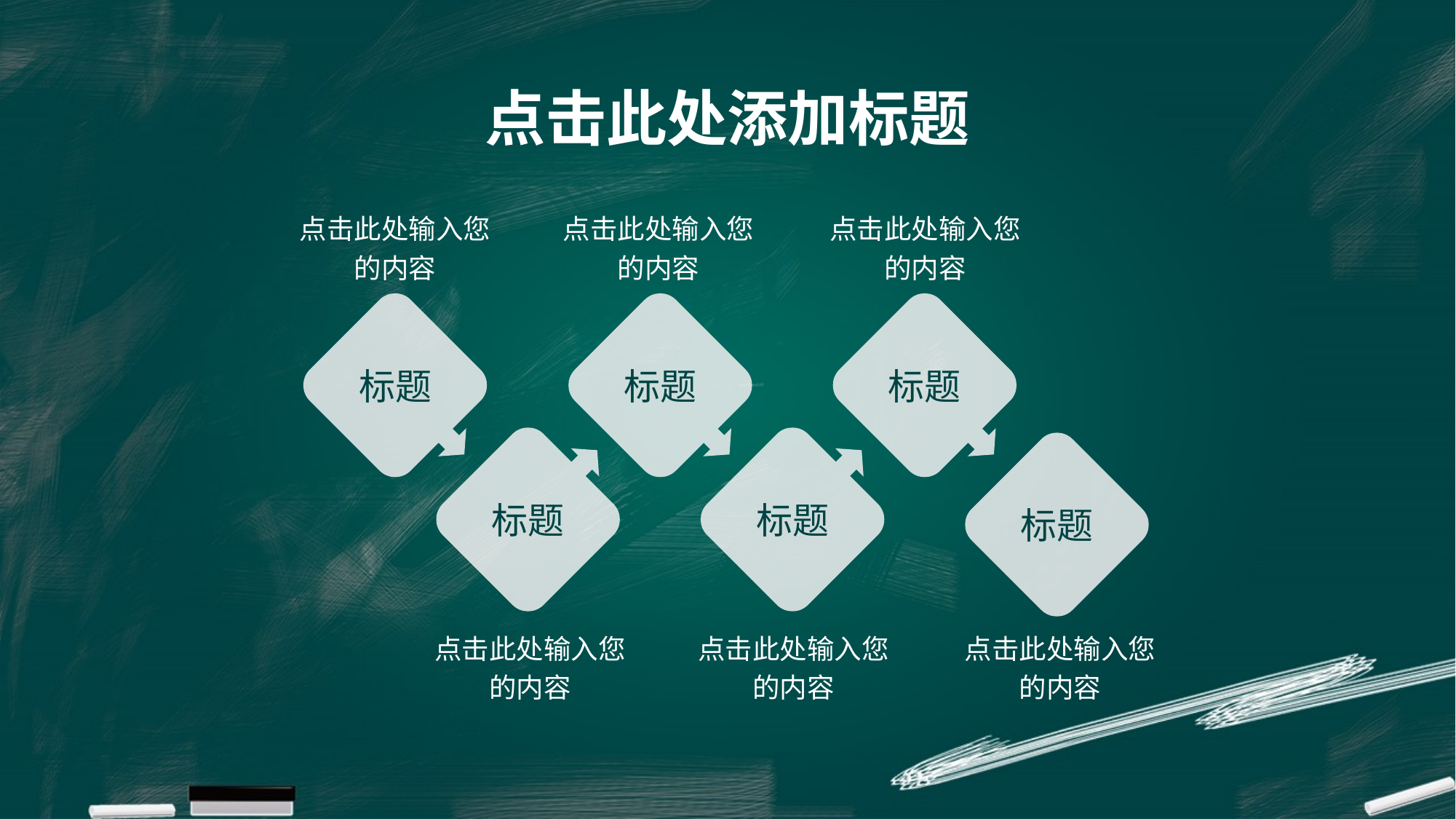

点击此处添加标题
点击此处输入您的内容
点击此处输入您的内容
点击此处输入您的内容
标题
标题
标题
标题
标题
标题
点击此处输入您的内容
点击此处输入您的内容
点击此处输入您的内容